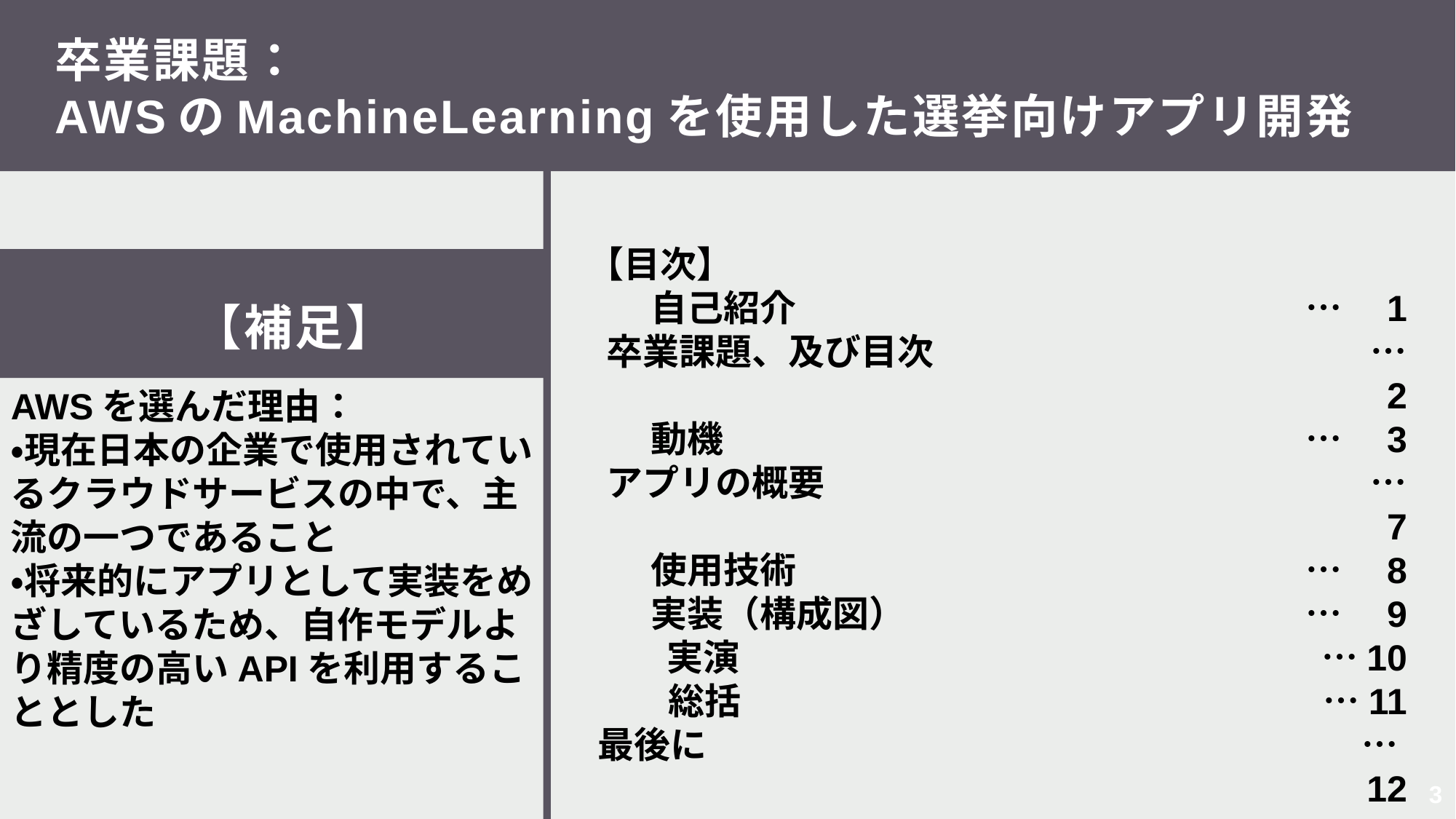

# 卒業課題： AWSのMachineLearningを使用した選挙向けアプリ開発
【目次】
自己紹介					…　1
卒業課題、及び目次				…　2
動機						…　3
アプリの概要					…　7
使用技術					…　8
実装（構成図）				…　9
実演						…10
総括						…11
最後に						…12
【補足】
AWSを選んだ理由：
・現在日本の企業で使用されているクラウドサービスの中で、主流の一つであること
・将来的にアプリとして実装をめざしているため、自作モデルより精度の高いAPIを利用することとした

3